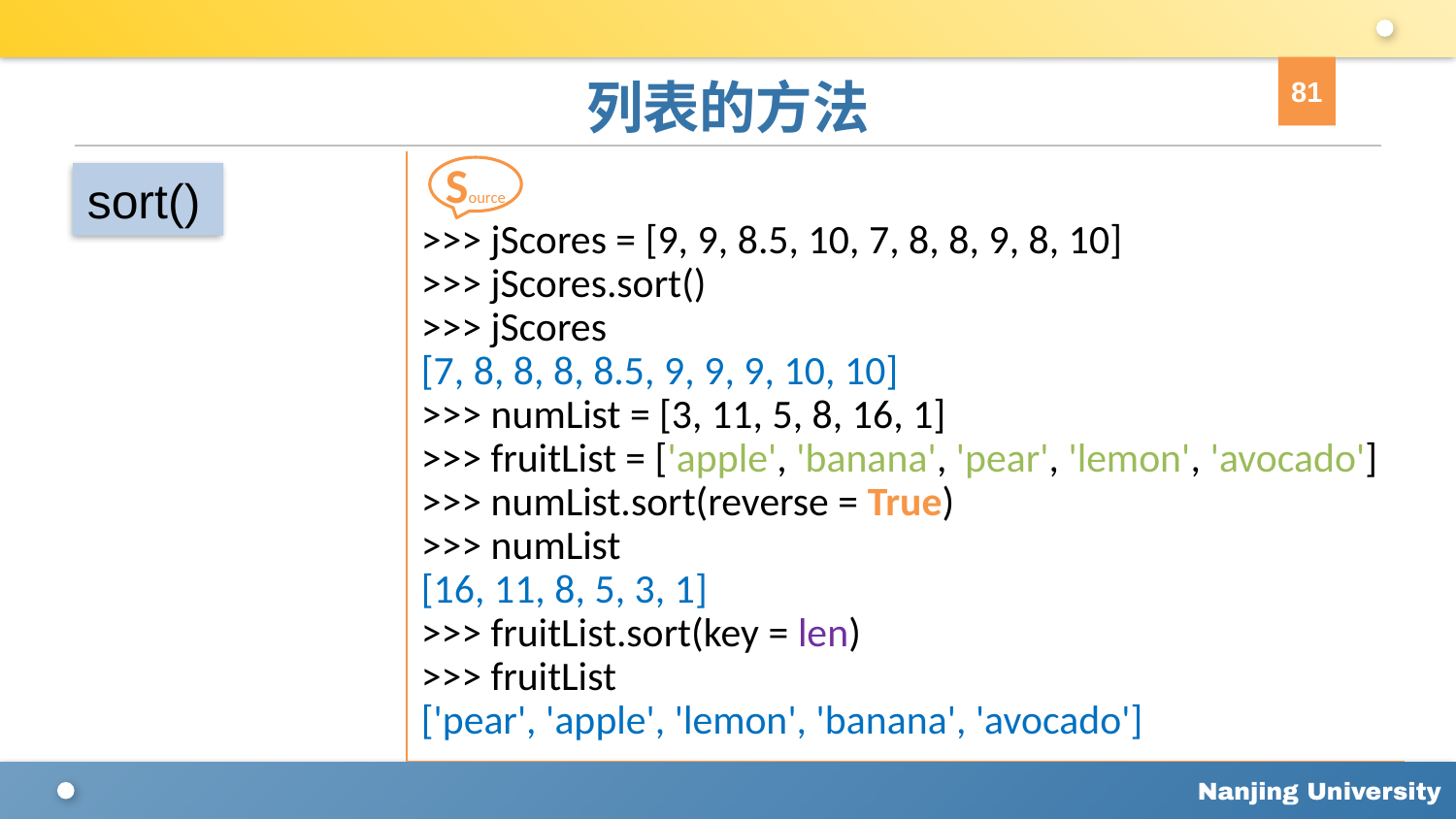

81
# 列表的方法

>>> jScores = [9, 9, 8.5, 10, 7, 8, 8, 9, 8, 10]
>>> jScores.sort()
>>> jScores
[7, 8, 8, 8, 8.5, 9, 9, 9, 10, 10]
>>> numList = [3, 11, 5, 8, 16, 1]
>>> fruitList = ['apple', 'banana', 'pear', 'lemon', 'avocado']
>>> numList.sort(reverse = True)
>>> numList
[16, 11, 8, 5, 3, 1]
>>> fruitList.sort(key = len)
>>> fruitList
['pear', 'apple', 'lemon', 'banana', 'avocado']
Source
sort()